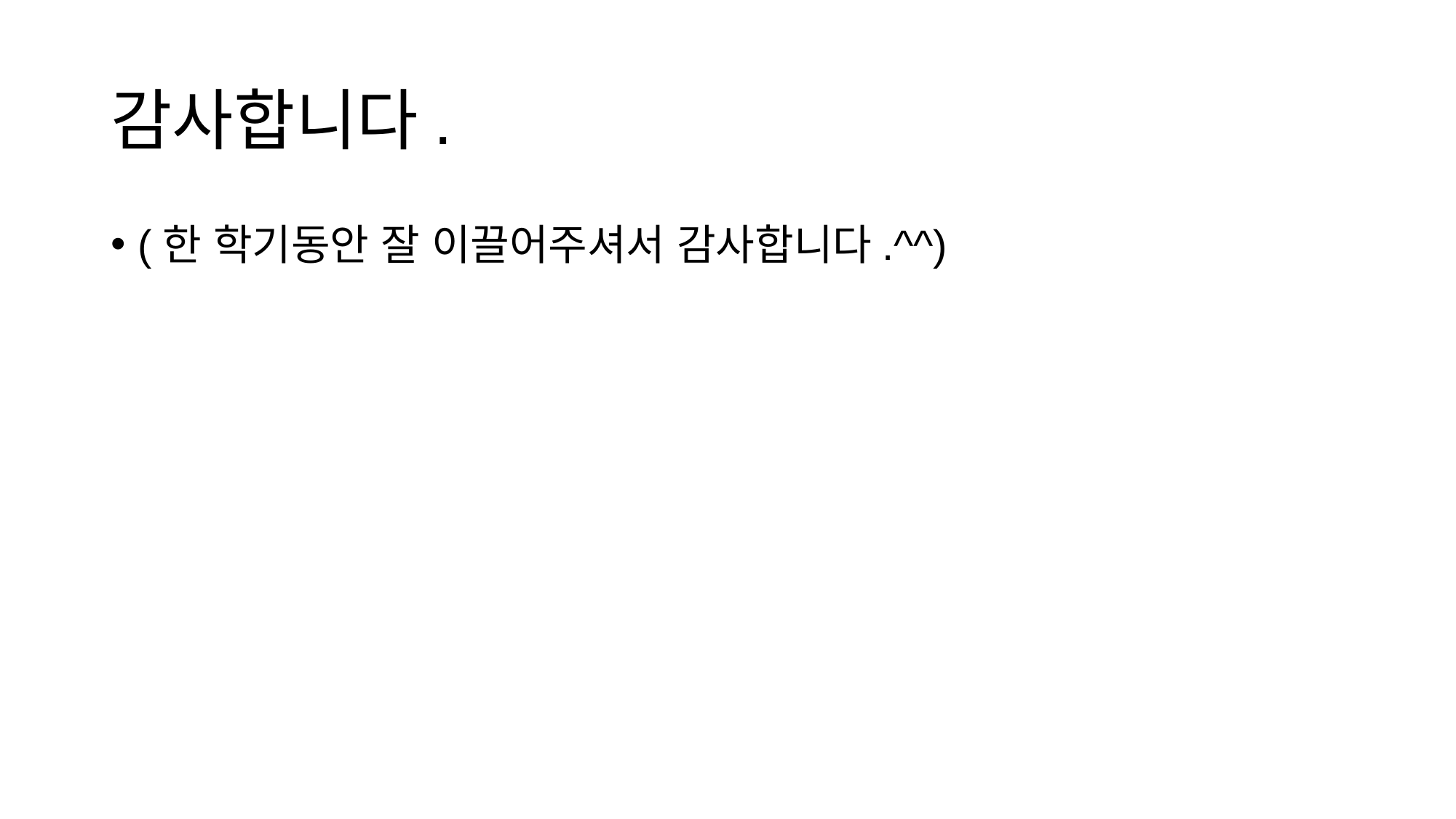

# 감사합니다.
(한 학기동안 잘 이끌어주셔서 감사합니다.^^)